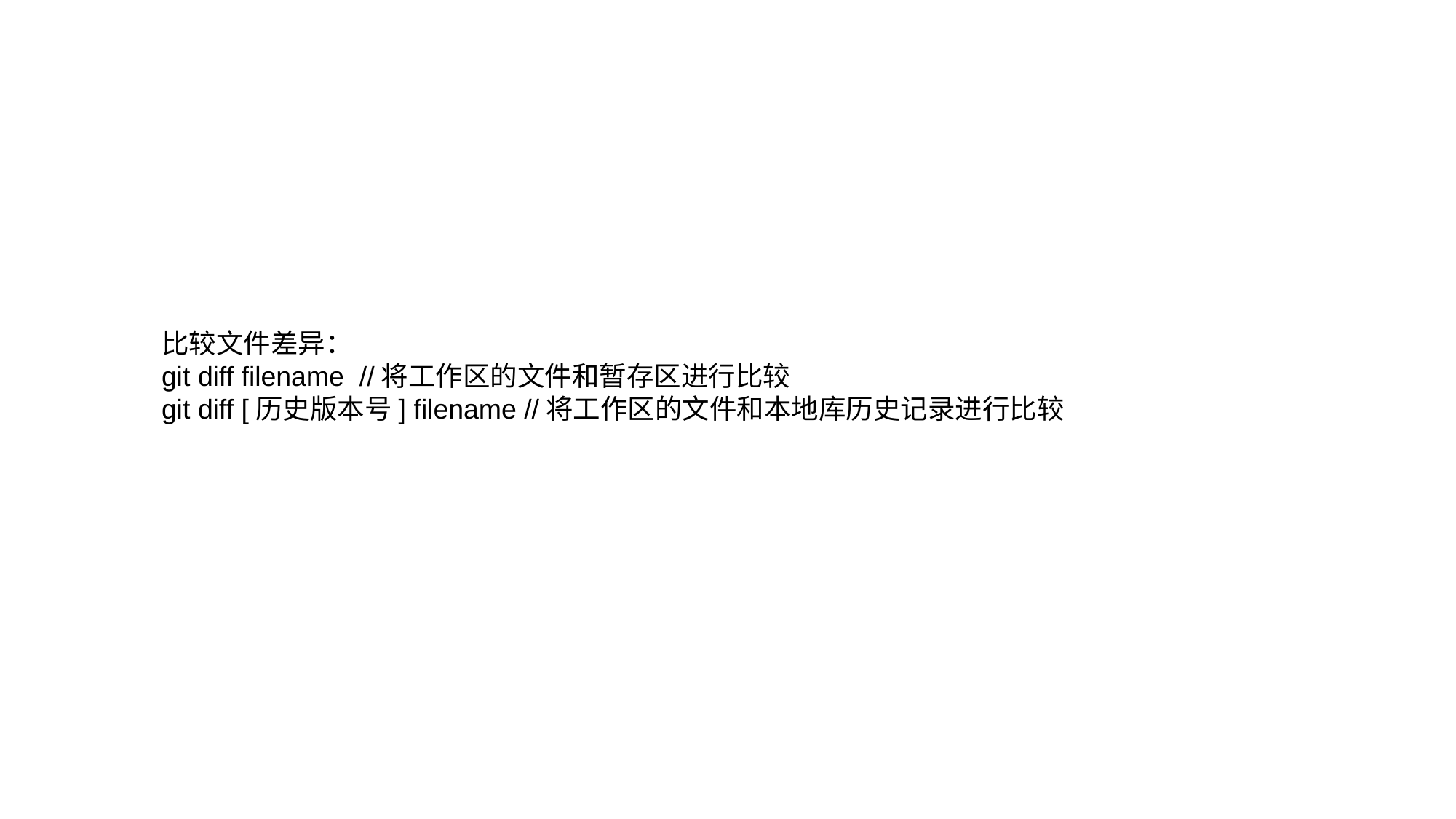

比较文件差异：
git diff filename  //将工作区的文件和暂存区进行比较
git diff [历史版本号] filename //将工作区的文件和本地库历史记录进行比较